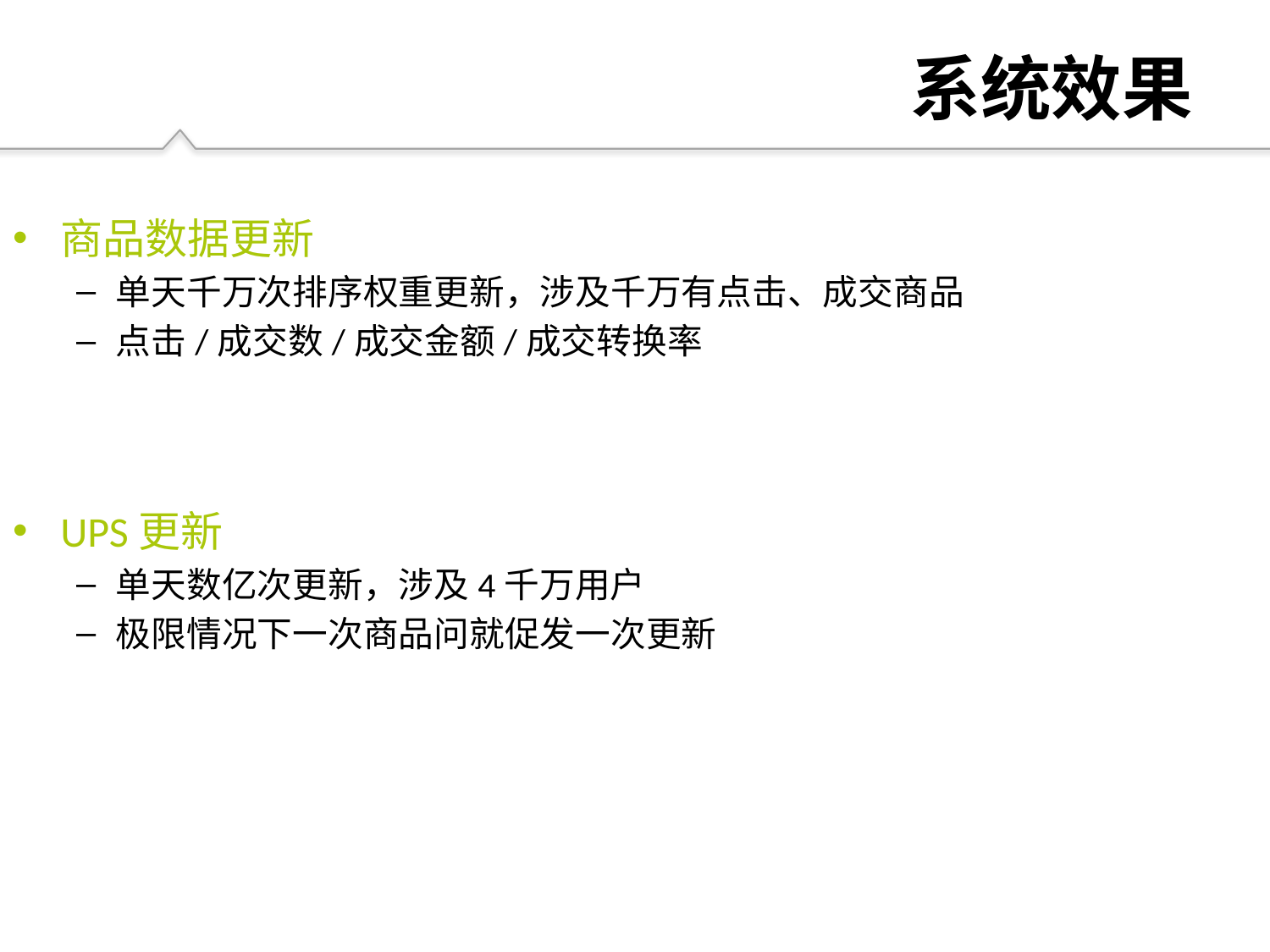

# 系统效果

商品数据更新
单天千万次排序权重更新，涉及千万有点击、成交商品
点击/成交数/成交金额/成交转换率

UPS更新
单天数亿次更新，涉及4千万用户
极限情况下一次商品问就促发一次更新